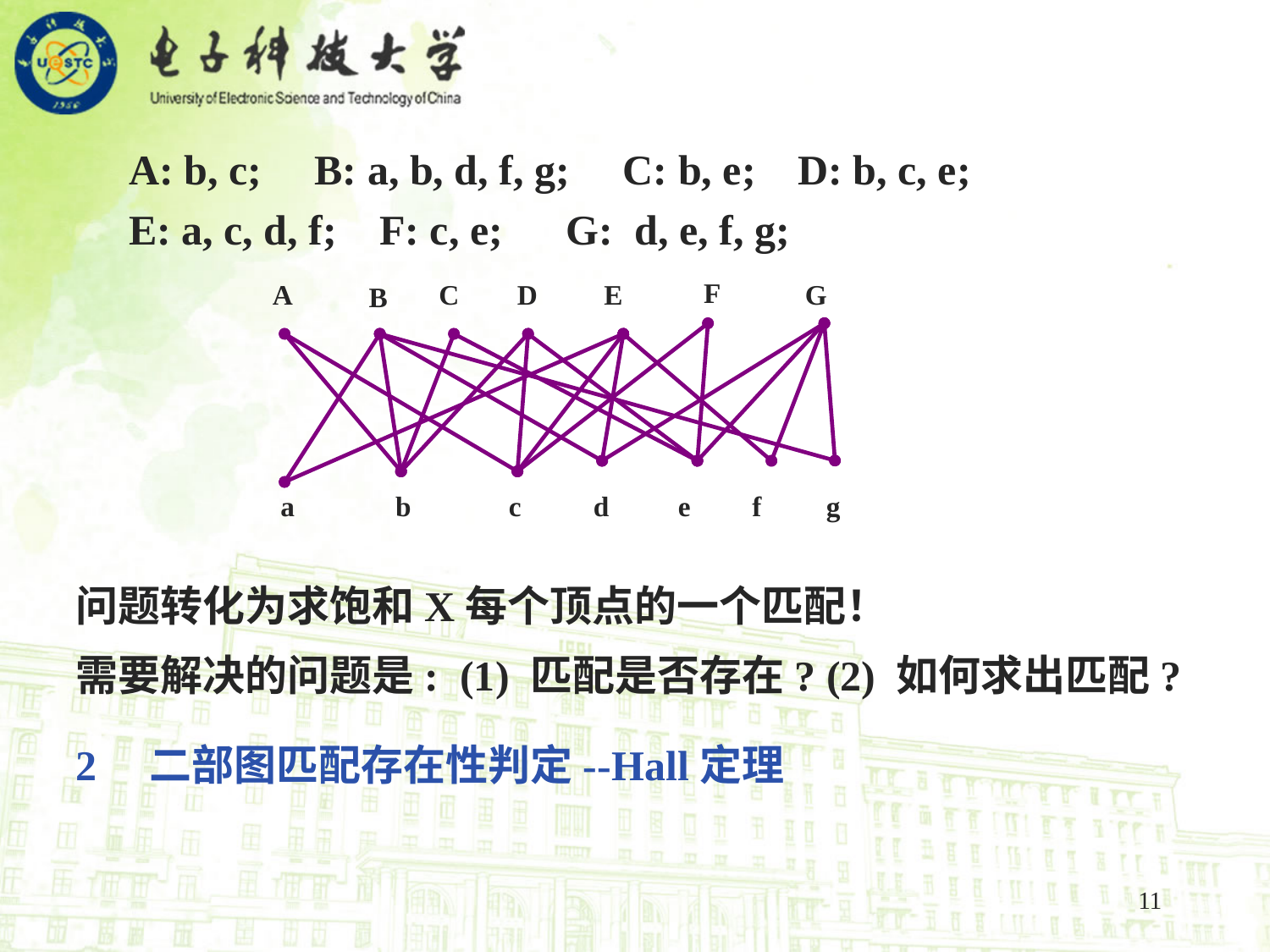

A: b, c;     B: a, b, d, f, g;     C: b, e;    D: b, c, e;
     E: a, c, d, f;    F: c, e;      G:  d, e, f, g;
F
A
C
D
E
G
B

c
d
e
f
g
b
a
问题转化为求饱和X每个顶点的一个匹配！
需要解决的问题是:  (1) 匹配是否存在? (2) 如何求出匹配?
2    二部图匹配存在性判定--Hall定理
11